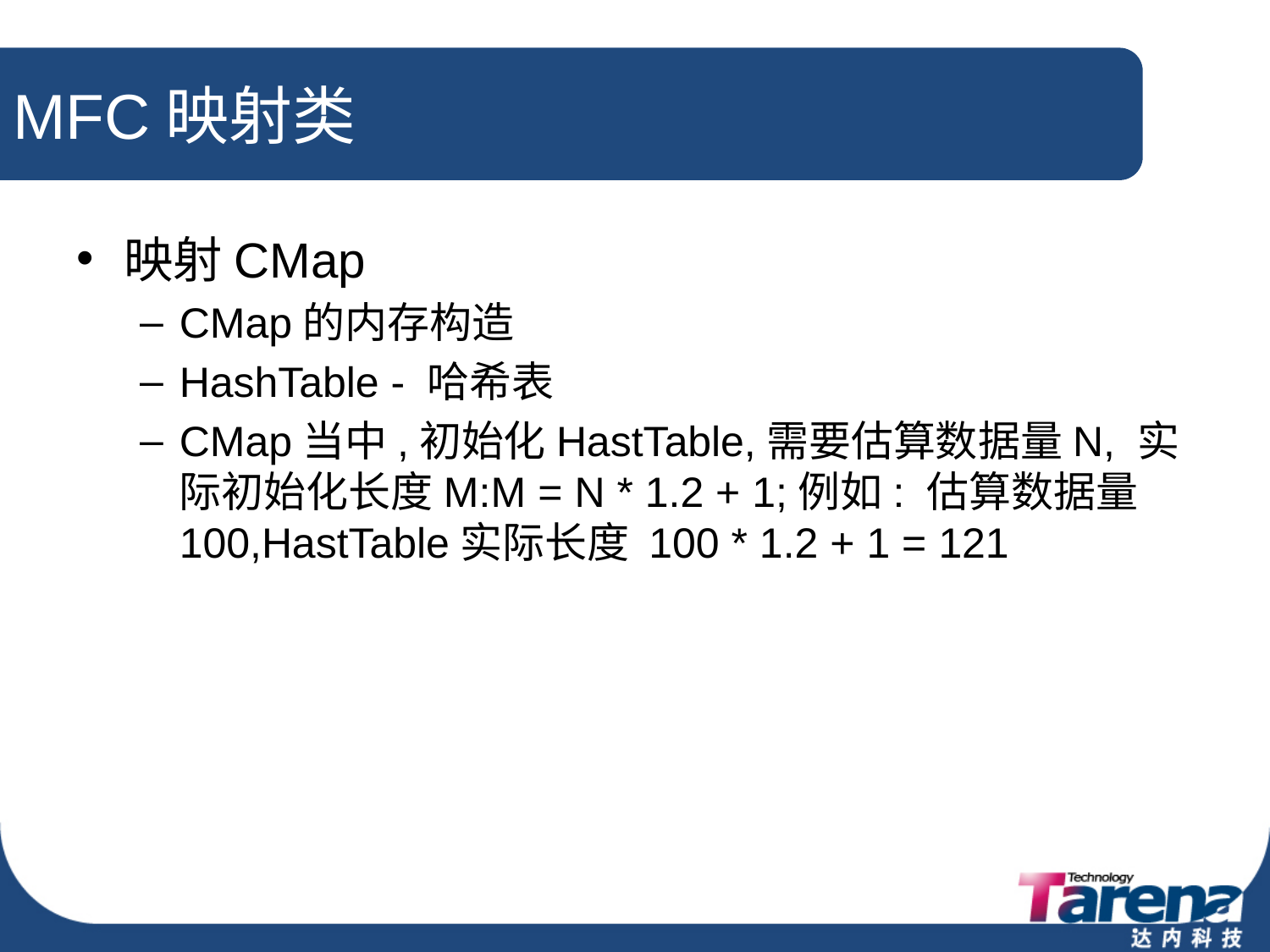

# MFC映射类
映射CMap
CMap的内存构造
HashTable - 哈希表
CMap当中,初始化HastTable,需要估算数据量N, 实际初始化长度M:M = N * 1.2 + 1;例如: 估算数据量100,HastTable实际长度 100 * 1.2 + 1 = 121